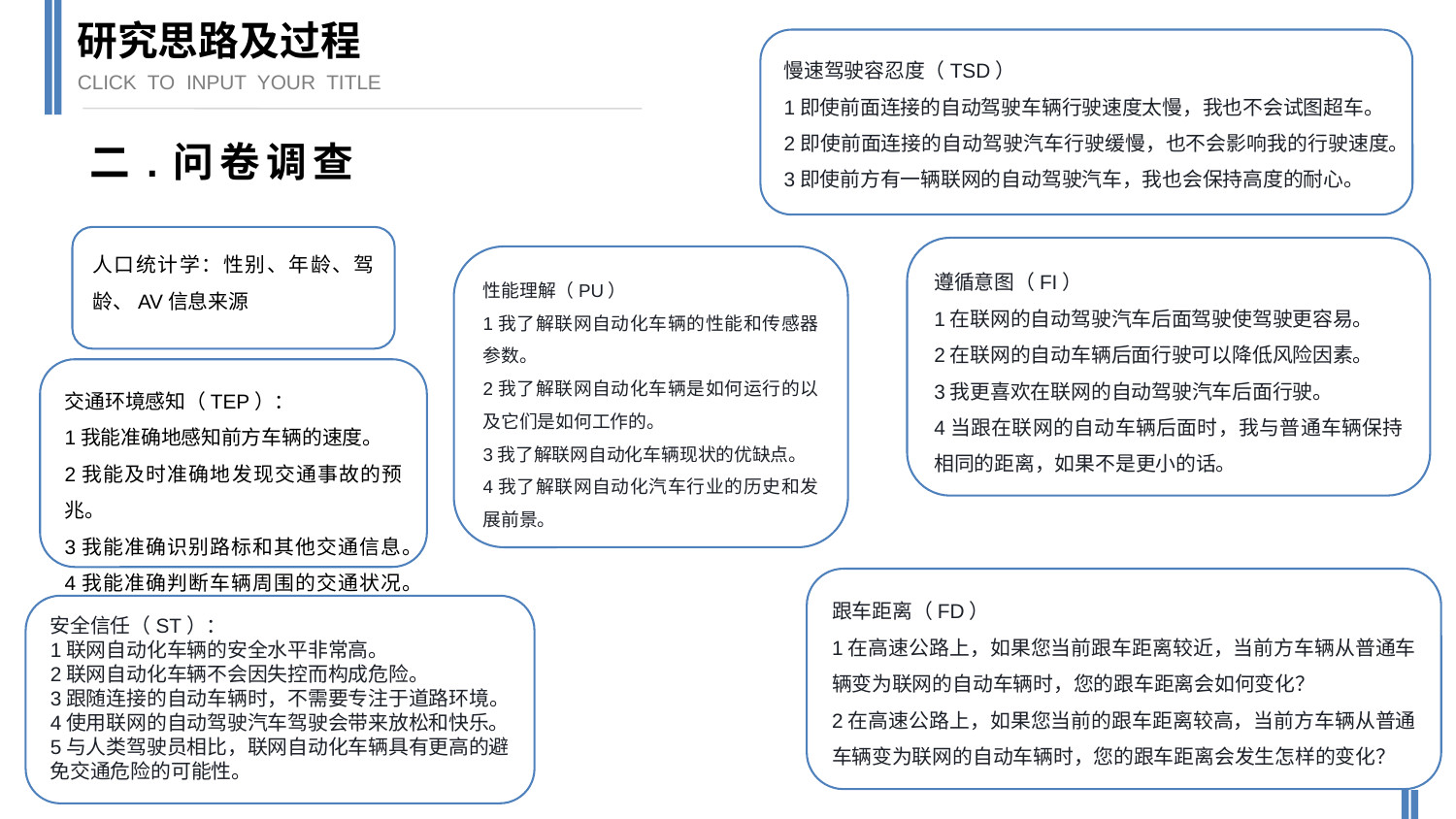

研究思路及过程
慢速驾驶容忍度（TSD）
1即使前面连接的自动驾驶车辆行驶速度太慢，我也不会试图超车。
2即使前面连接的自动驾驶汽车行驶缓慢，也不会影响我的行驶速度。
3即使前方有一辆联网的自动驾驶汽车，我也会保持高度的耐心。
CLICK  TO  INPUT  YOUR  TITLE
二.问卷调查
人口统计学：性别、年龄、驾龄、AV信息来源
遵循意图（FI）
1在联网的自动驾驶汽车后面驾驶使驾驶更容易。
2在联网的自动车辆后面行驶可以降低风险因素。
3我更喜欢在联网的自动驾驶汽车后面行驶。
4当跟在联网的自动车辆后面时，我与普通车辆保持相同的距离，如果不是更小的话。
性能理解（PU）
1我了解联网自动化车辆的性能和传感器参数。
2我了解联网自动化车辆是如何运行的以及它们是如何工作的。
3我了解联网自动化车辆现状的优缺点。
4我了解联网自动化汽车行业的历史和发展前景。
交通环境感知（TEP）：
1我能准确地感知前方车辆的速度。
2我能及时准确地发现交通事故的预兆。
3我能准确识别路标和其他交通信息。
4我能准确判断车辆周围的交通状况。

跟车距离（FD）
1在高速公路上，如果您当前跟车距离较近，当前方车辆从普通车辆变为联网的自动车辆时，您的跟车距离会如何变化？
2在高速公路上，如果您当前的跟车距离较高，当前方车辆从普通车辆变为联网的自动车辆时，您的跟车距离会发生怎样的变化？
安全信任（ST）：
1联网自动化车辆的安全水平非常高。
2联网自动化车辆不会因失控而构成危险。
3跟随连接的自动车辆时，不需要专注于道路环境。
4使用联网的自动驾驶汽车驾驶会带来放松和快乐。
5与人类驾驶员相比，联网自动化车辆具有更高的避免交通危险的可能性。